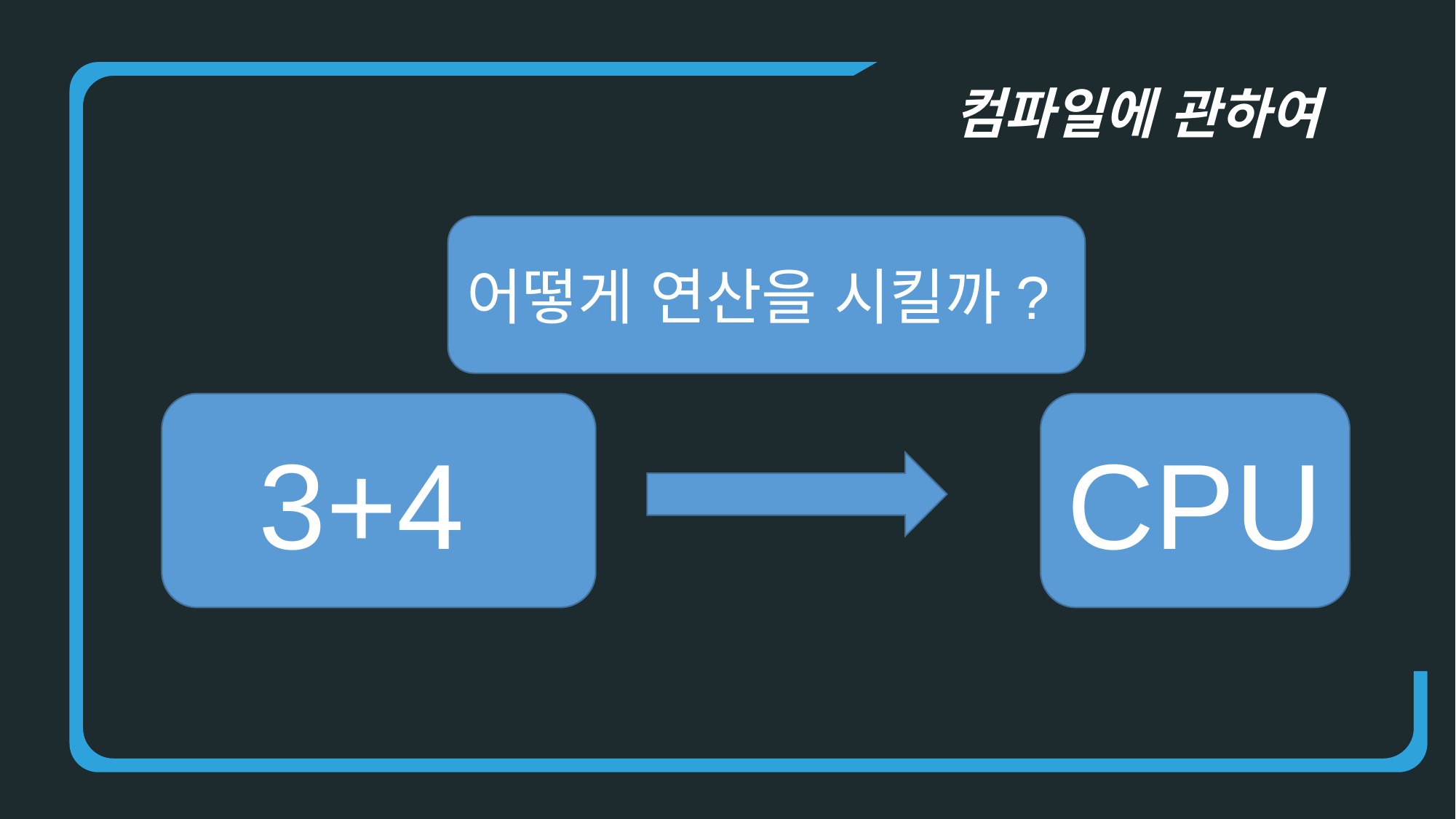

컴파일에 관하여

어떻게 연산을 시킬까?
3+4
CPU